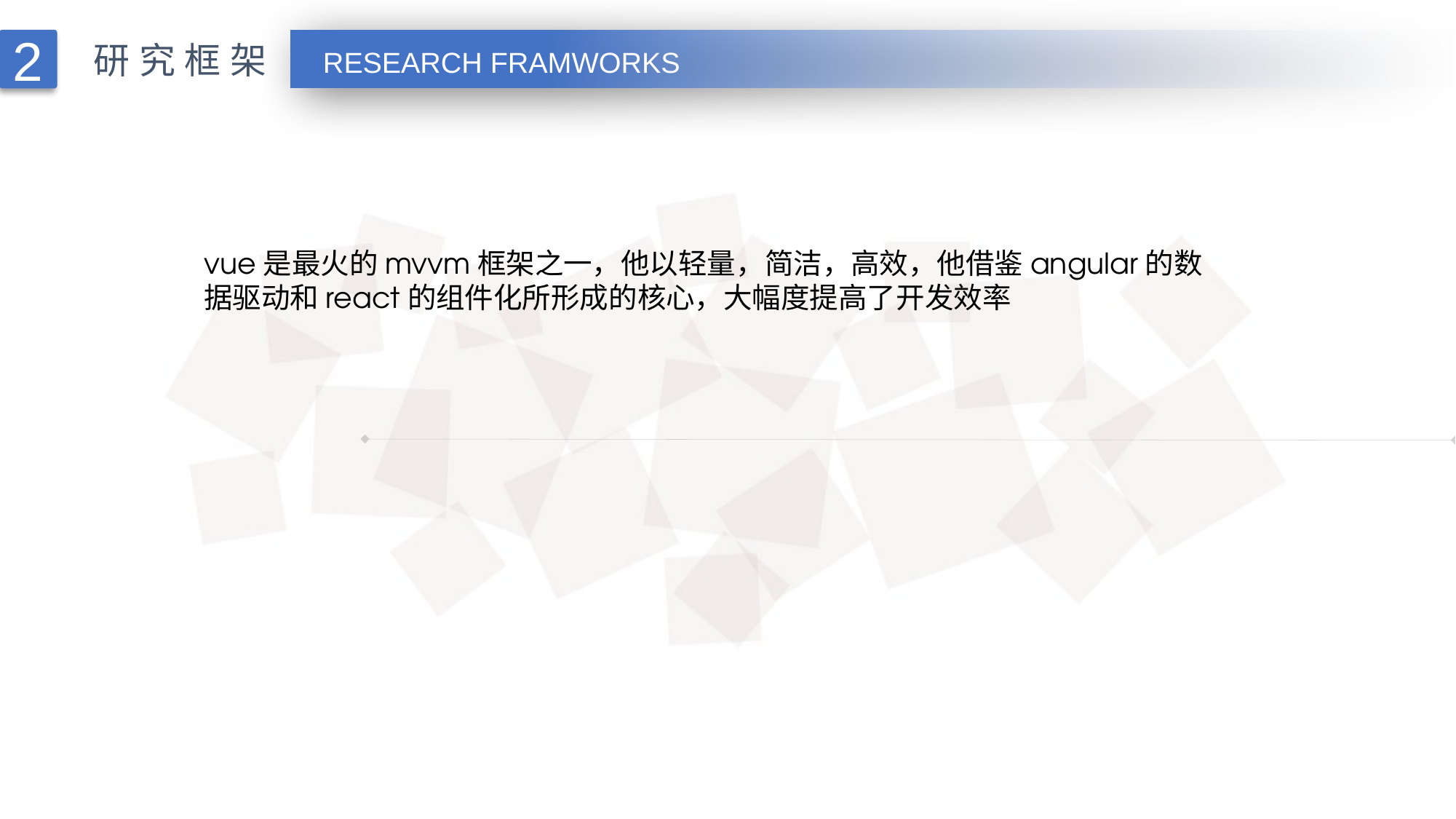

2

研究框架
RESEARCH FRAMWORKS
vue是最火的mvvm框架之一，他以轻量，简洁，高效，他借鉴angular的数据驱动和react的组件化所形成的核心，大幅度提高了开发效率